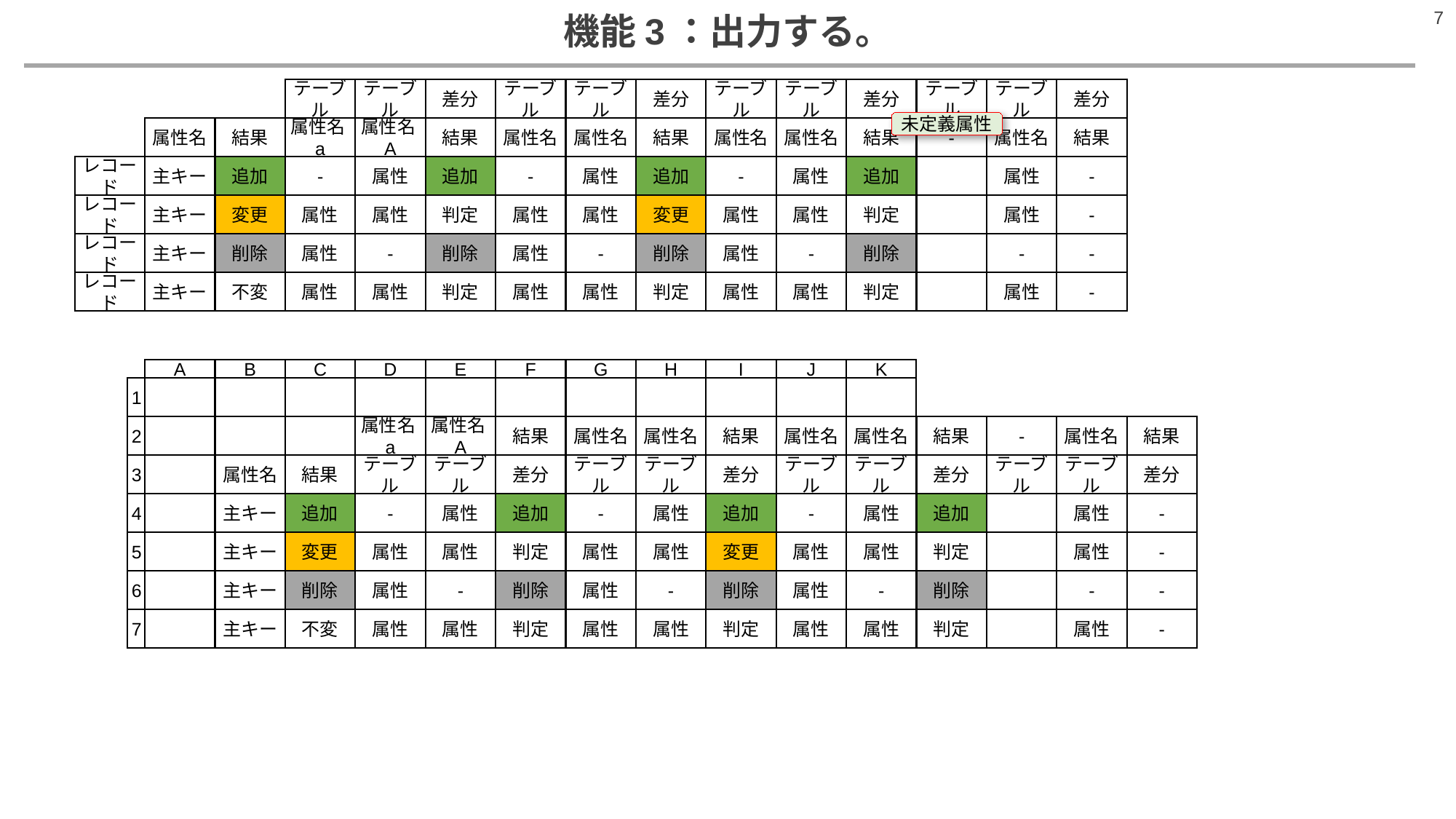

# 機能3：出力する。
テーブル
テーブル
差分
テーブル
テーブル
差分
テーブル
テーブル
差分
テーブル
テーブル
差分
未定義属性
属性名
結果
属性名a
属性名A
結果
属性名
属性名
結果
属性名
属性名
結果
-
属性名
結果
レコード
主キー
追加
-
属性
追加
-
属性
追加
-
属性
追加

属性
-
レコード
主キー
変更
属性
属性
判定
属性
属性
変更
属性
属性
判定

属性
-
レコード
主キー
削除
属性
-
削除
属性
-
削除
属性
-
削除

-
-
レコード
主キー
不変
属性
属性
判定
属性
属性
判定
属性
属性
判定

属性
-
A
B
C
D
E
F
G
H
I
J
K
1

2

属性名a
属性名A
結果
属性名
属性名
結果
属性名
属性名
結果
-
属性名
結果
3

属性名
結果
テーブル
テーブル
差分
テーブル
テーブル
差分
テーブル
テーブル
差分
テーブル
テーブル
差分
4

主キー
追加
-
属性
追加
-
属性
追加
-
属性
追加

属性
-
5

主キー
変更
属性
属性
判定
属性
属性
変更
属性
属性
判定

属性
-
6

主キー
削除
属性
-
削除
属性
-
削除
属性
-
削除

-
-
7

主キー
不変
属性
属性
判定
属性
属性
判定
属性
属性
判定

属性
-